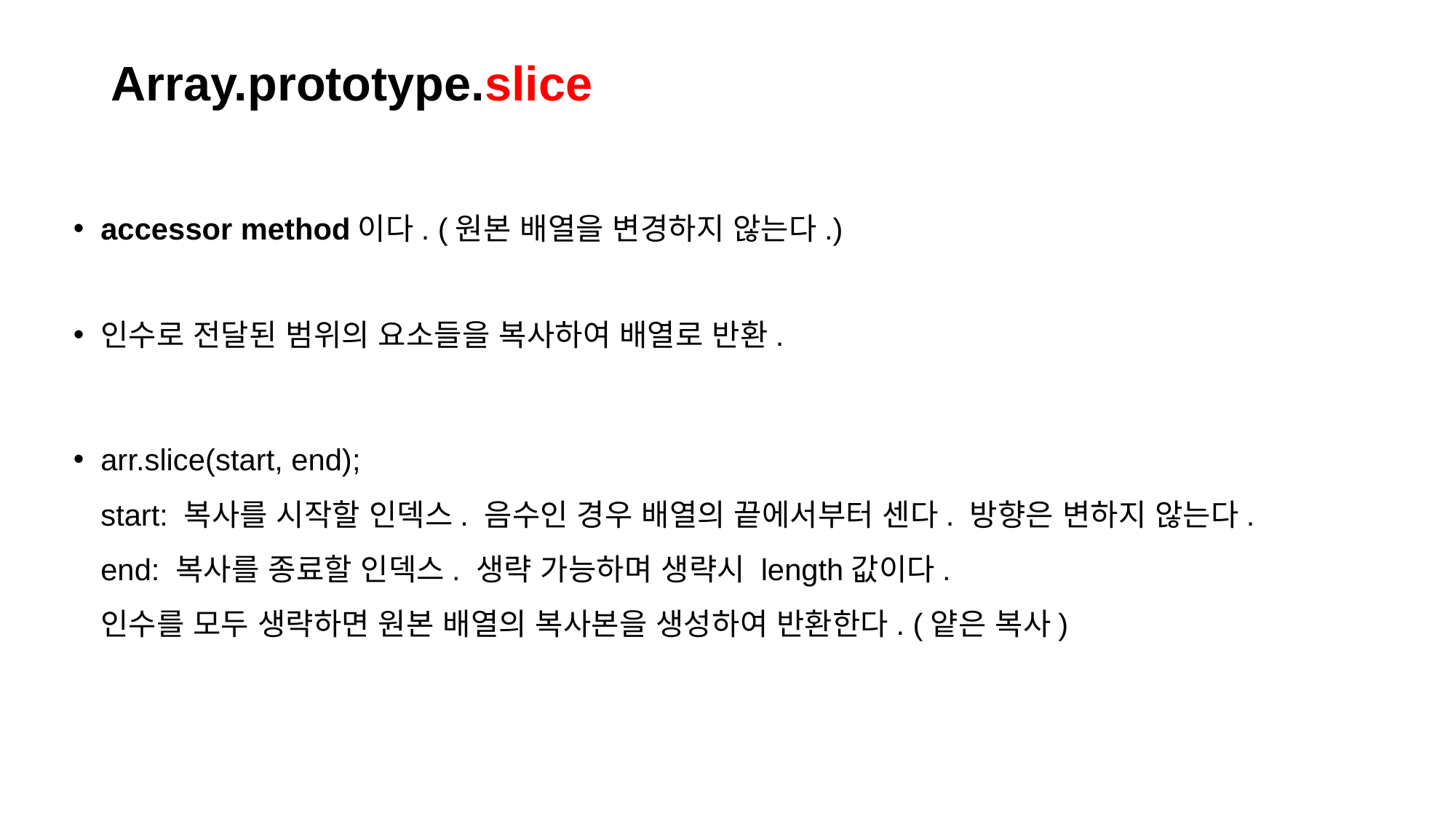

# Array.prototype.slice
accessor method이다. (원본 배열을 변경하지 않는다.)
인수로 전달된 범위의 요소들을 복사하여 배열로 반환.
arr.slice(start, end);
start: 복사를 시작할 인덱스. 음수인 경우 배열의 끝에서부터 센다. 방향은 변하지 않는다.
end: 복사를 종료할 인덱스. 생략 가능하며 생략시 length값이다.
인수를 모두 생략하면 원본 배열의 복사본을 생성하여 반환한다. (얕은 복사)